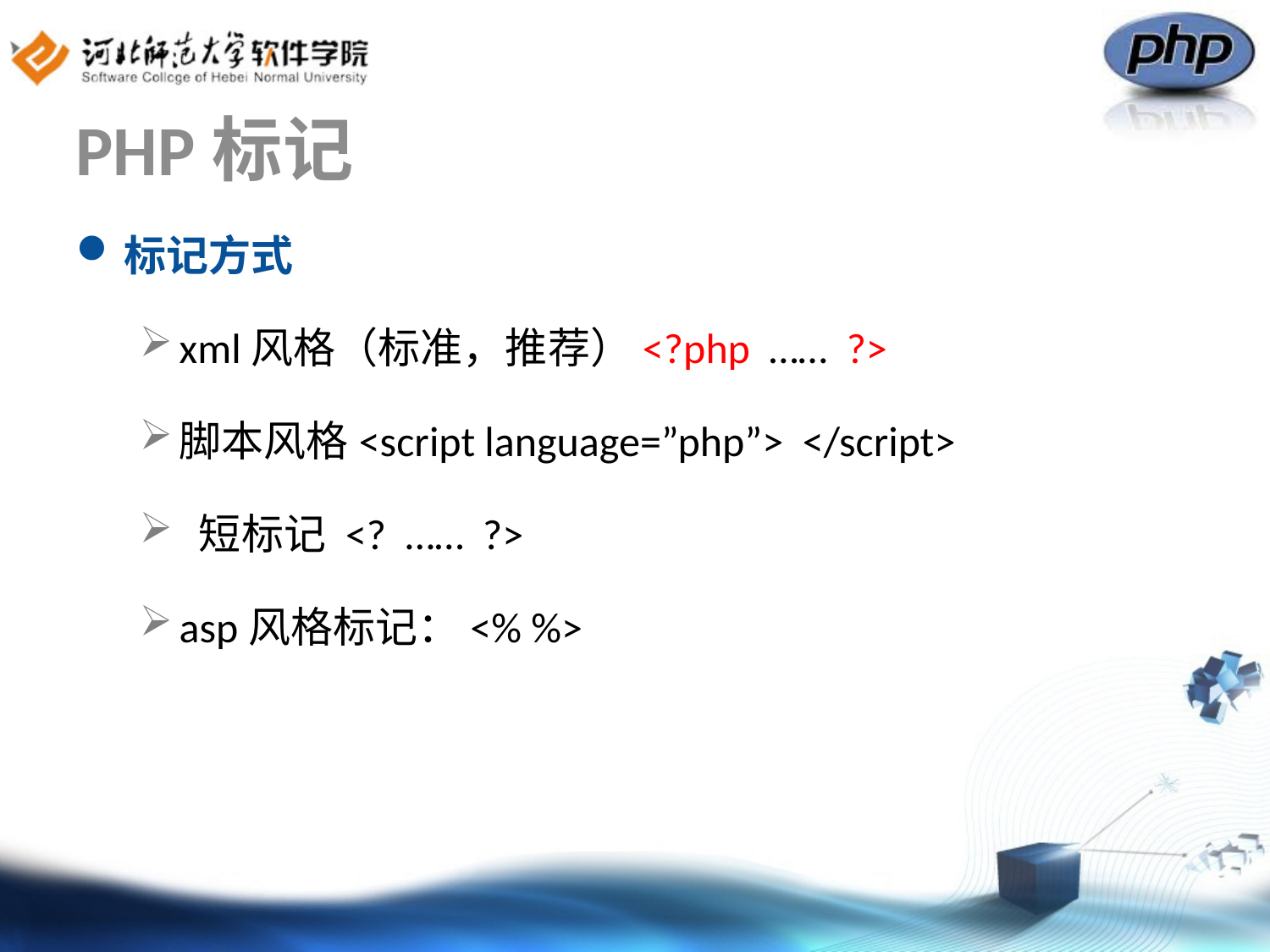

# PHP标记
标记方式
xml风格（标准，推荐）<?php  ……  ?>
脚本风格<script language=”php”>  </script>
 短标记 <?  ……  ?>
asp风格标记：<% %>